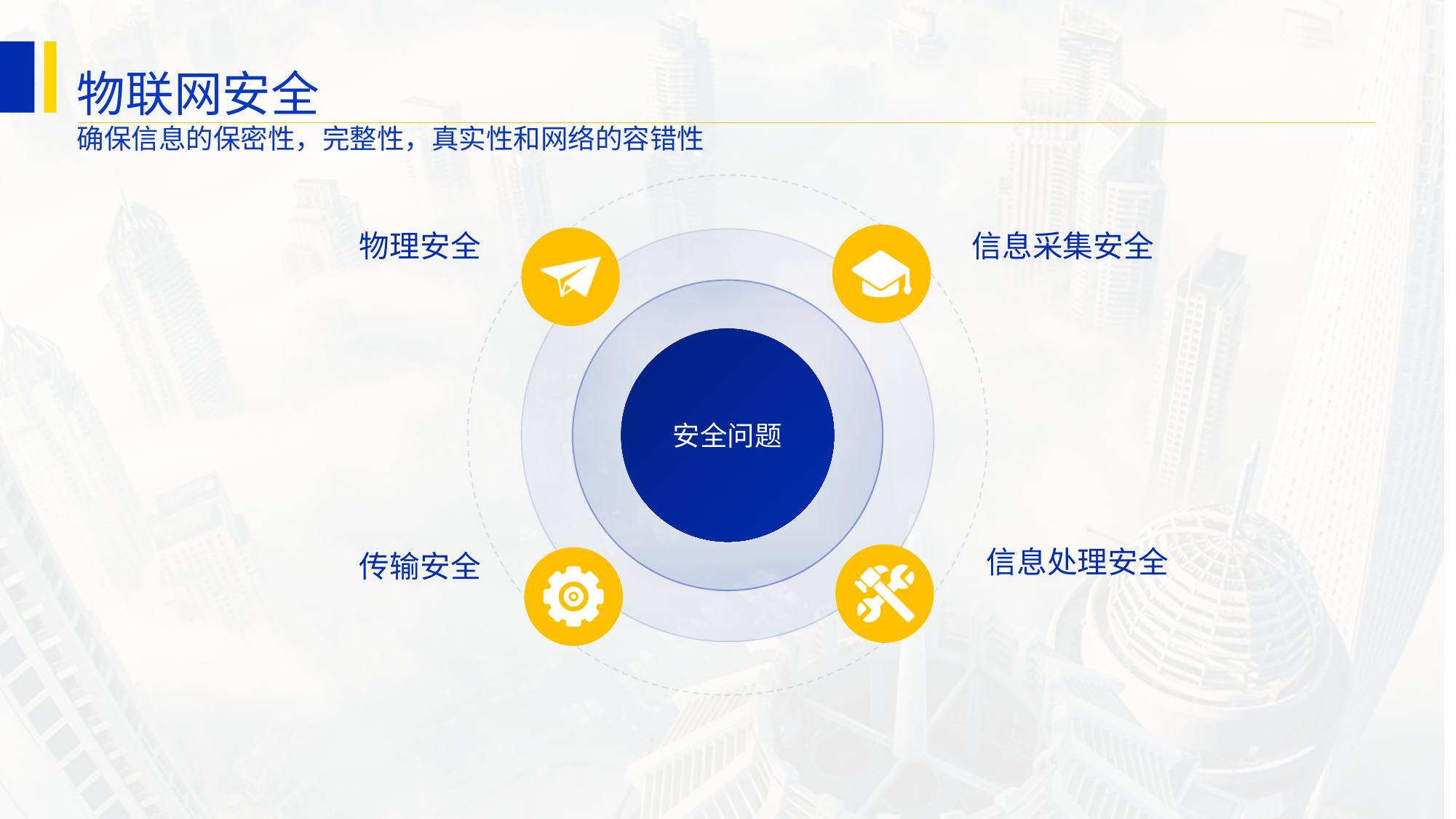

物联网安全
确保信息的保密性，完整性，真实性和网络的容错性

物理安全
信息采集安全

安全问题

信息处理安全
传输安全